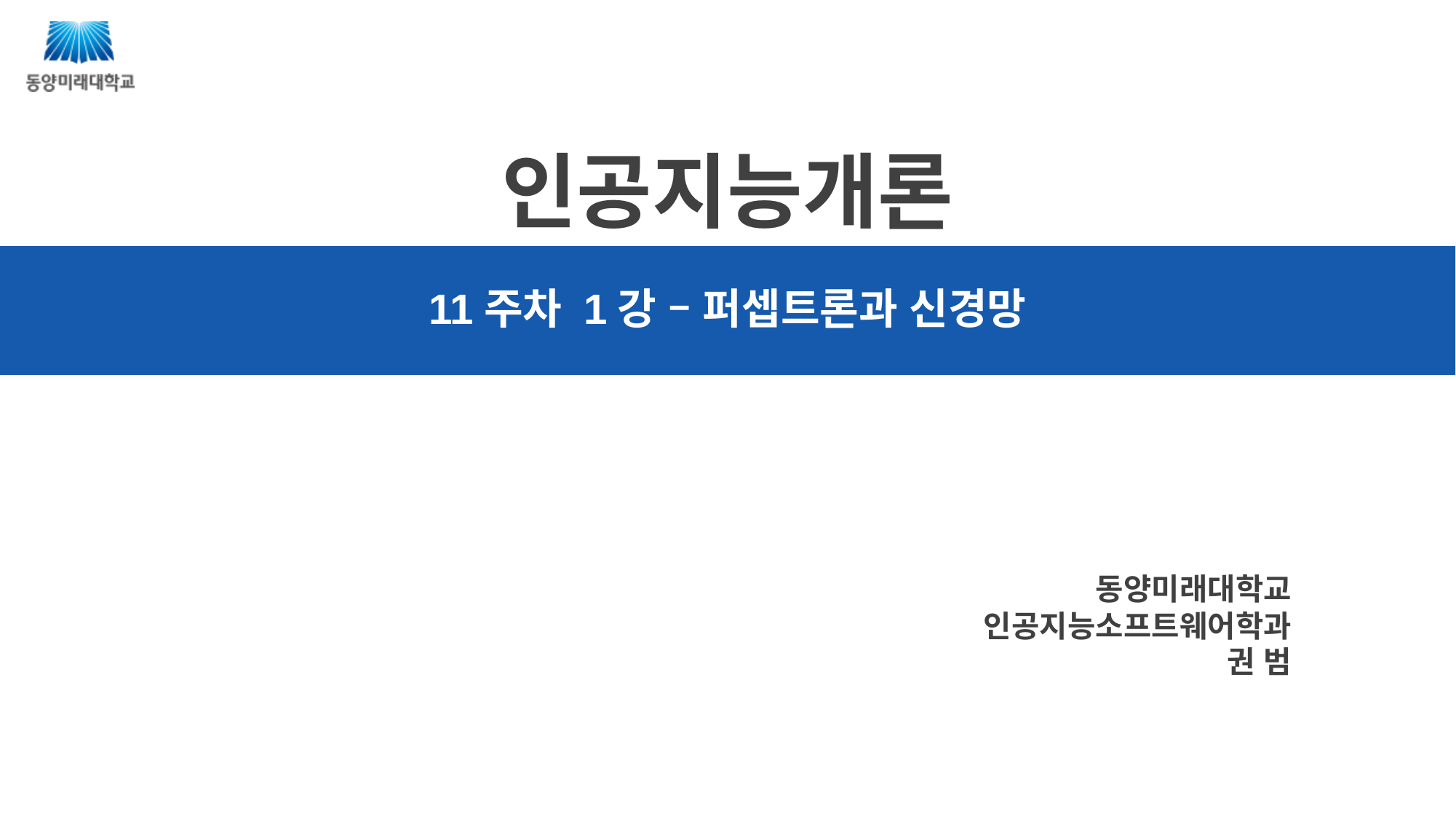

# 인공지능개론
11주차 1강 – 퍼셉트론과 신경망